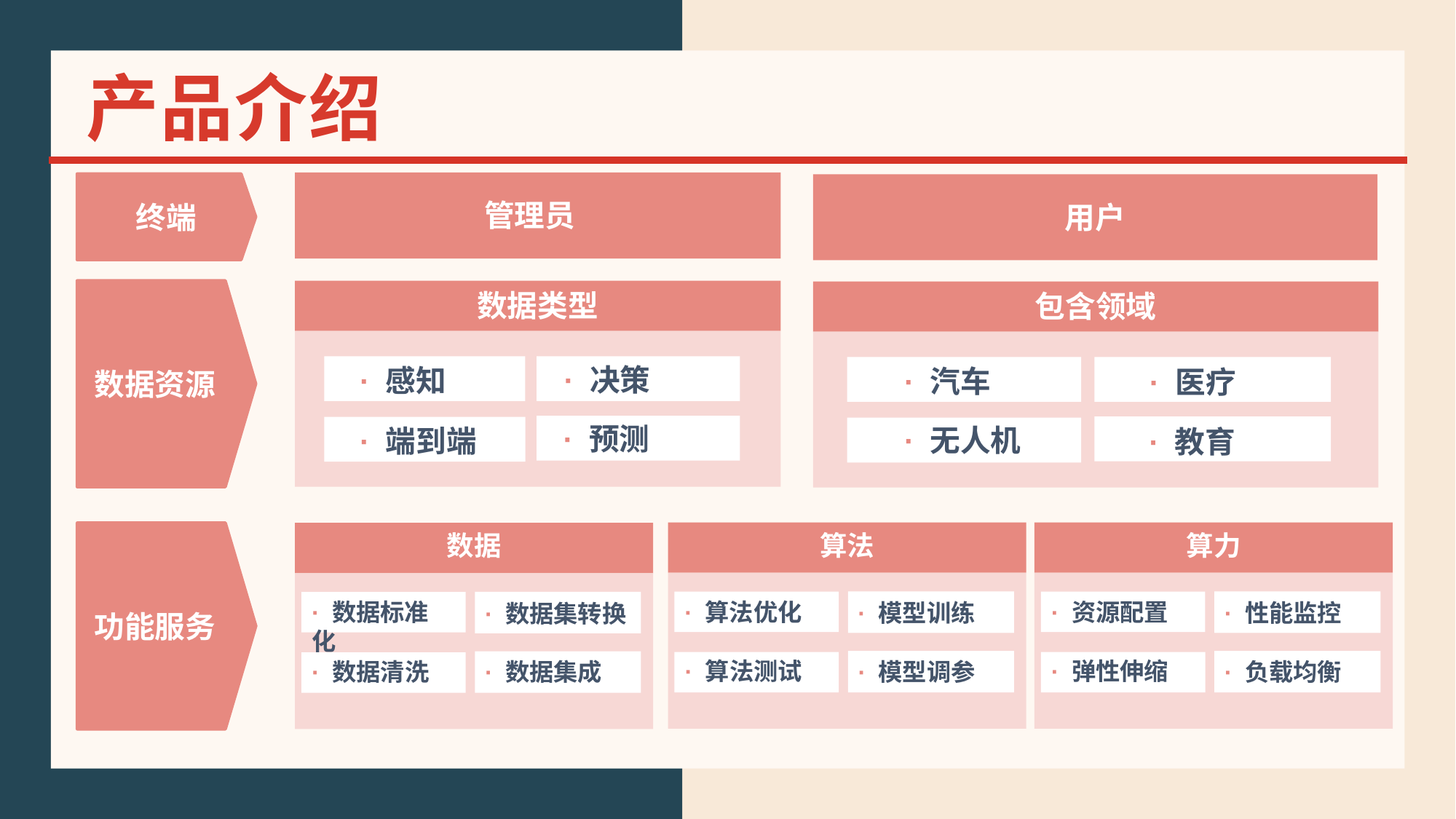

# 产品介绍

管理员

终端

用户

数据类型

· 决策

· 感知

· 预测

· 端到端

数据资源

包含领域

· 汽车

· 医疗
· 无人机

· 教育

算法

· 模型训练

· 算法优化
· 算法测试

· 模型调参

算力

· 性能监控

· 资源配置
· 弹性伸缩

· 负载均衡

功能服务

数据

· 数据集转换

· 数据标准化
· 数据清洗

· 数据集成